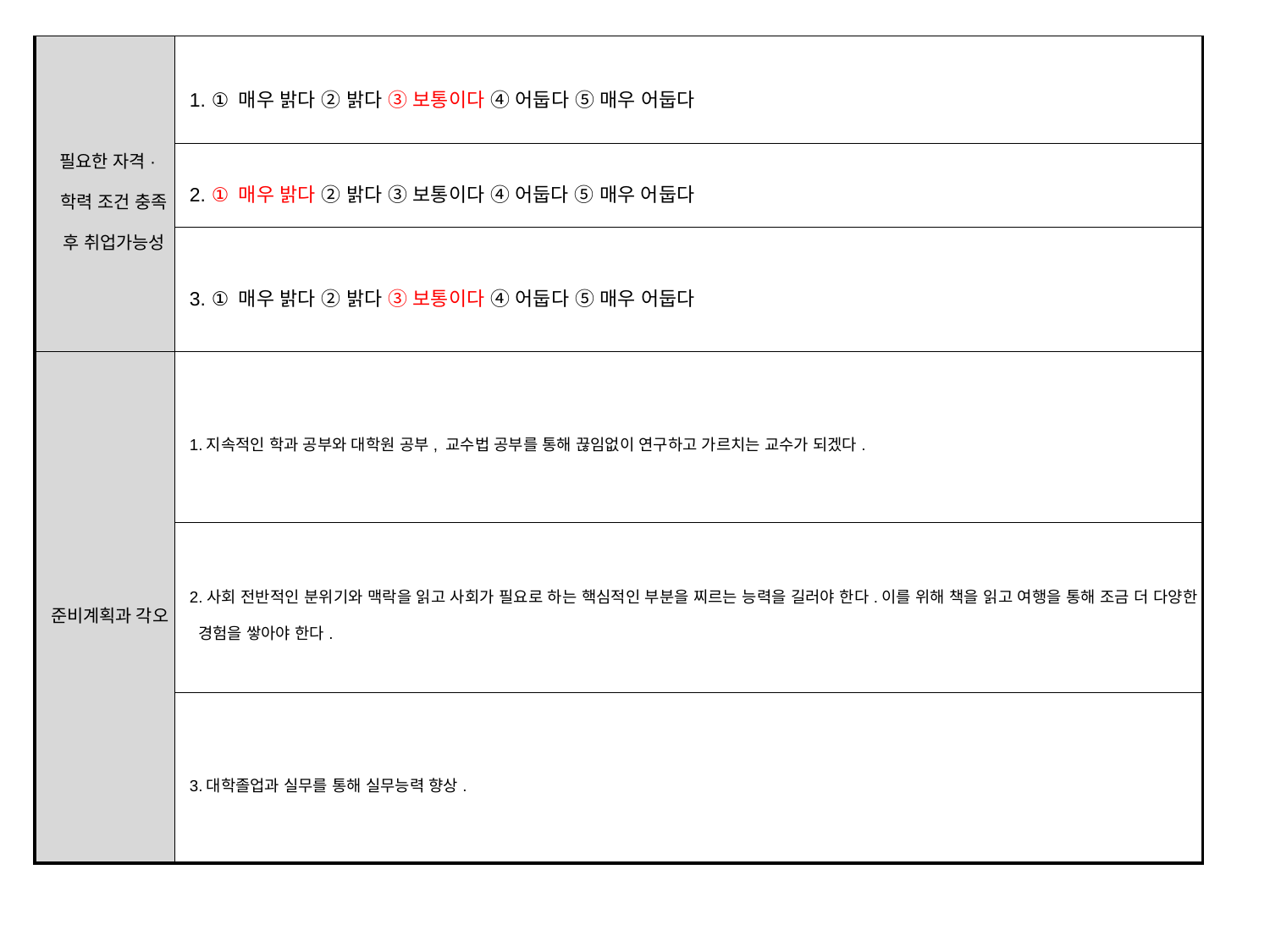

| 필요한 자격·학력 조건 충족 후 취업가능성 | 1. ① 매우 밝다 ② 밝다 ③ 보통이다 ④ 어둡다 ⑤ 매우 어둡다 |
| --- | --- |
|  | 2. ① 매우 밝다 ② 밝다 ③ 보통이다 ④ 어둡다 ⑤ 매우 어둡다 |
|  | 3. ① 매우 밝다 ② 밝다 ③ 보통이다 ④ 어둡다 ⑤ 매우 어둡다 |
| 준비계획과 각오 | 1.지속적인 학과 공부와 대학원 공부, 교수법 공부를 통해 끊임없이 연구하고 가르치는 교수가 되겠다. |
|  | 2.사회 전반적인 분위기와 맥락을 읽고 사회가 필요로 하는 핵심적인 부분을 찌르는 능력을 길러야 한다.이를 위해 책을 읽고 여행을 통해 조금 더 다양한 경험을 쌓아야 한다. |
|  | 3.대학졸업과 실무를 통해 실무능력 향상. |